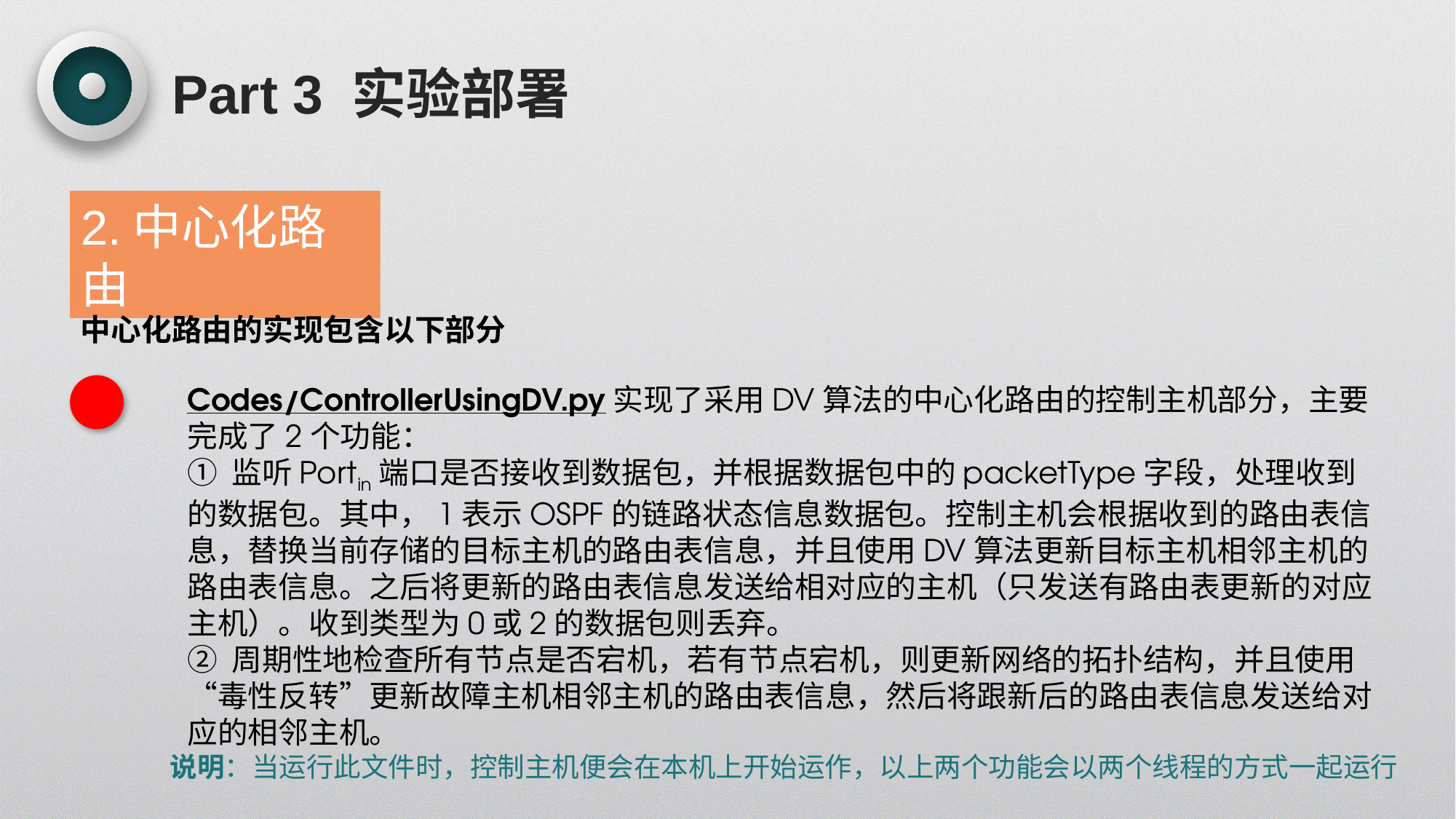

Part 3 实验部署
2.中心化路由
中心化路由的实现包含以下部分

Codes/ControllerUsingDV.py实现了采用DV算法的中心化路由的控制主机部分，主要完成了2个功能：
① 监听Portin端口是否接收到数据包，并根据数据包中的packetType字段，处理收到的数据包。其中，1表示OSPF的链路状态信息数据包。控制主机会根据收到的路由表信息，替换当前存储的目标主机的路由表信息，并且使用DV算法更新目标主机相邻主机的路由表信息。之后将更新的路由表信息发送给相对应的主机（只发送有路由表更新的对应主机）。收到类型为0或2的数据包则丢弃。
② 周期性地检查所有节点是否宕机，若有节点宕机，则更新网络的拓扑结构，并且使用“毒性反转”更新故障主机相邻主机的路由表信息，然后将跟新后的路由表信息发送给对应的相邻主机。
说明：当运行此文件时，控制主机便会在本机上开始运作，以上两个功能会以两个线程的方式一起运行